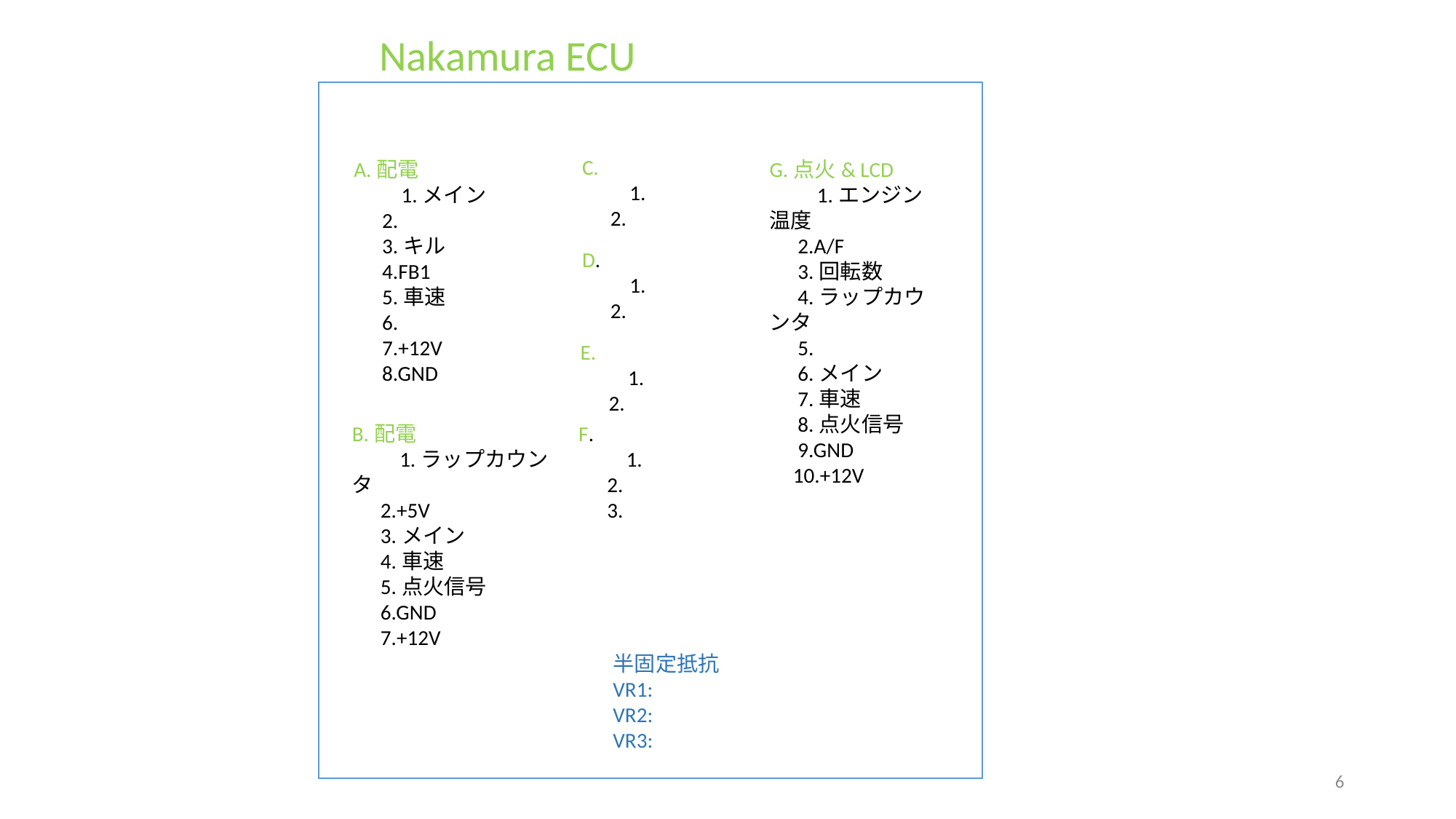

Nakamura ECU

C.
　　1.
      2.
A.配電
　　1.メイン
      2.
      3.キル
      4.FB1
      5.車速
      6.
      7.+12V
      8.GND
G.点火& LCD
　　1.エンジン温度
      2.A/F
      3.回転数
      4.ラップカウンタ
      5.
      6.メイン
      7.車速
      8.点火信号
      9.GND
     10.+12V
D.
　　1.
      2.
E.
　　1.
      2.
F.
　　1.
      2.
      3.
B.配電
　　1.ラップカウンタ
      2.+5V
      3.メイン
      4.車速
      5.点火信号
      6.GND
      7.+12V
半固定抵抗
VR1:
VR2:
VR3:
6